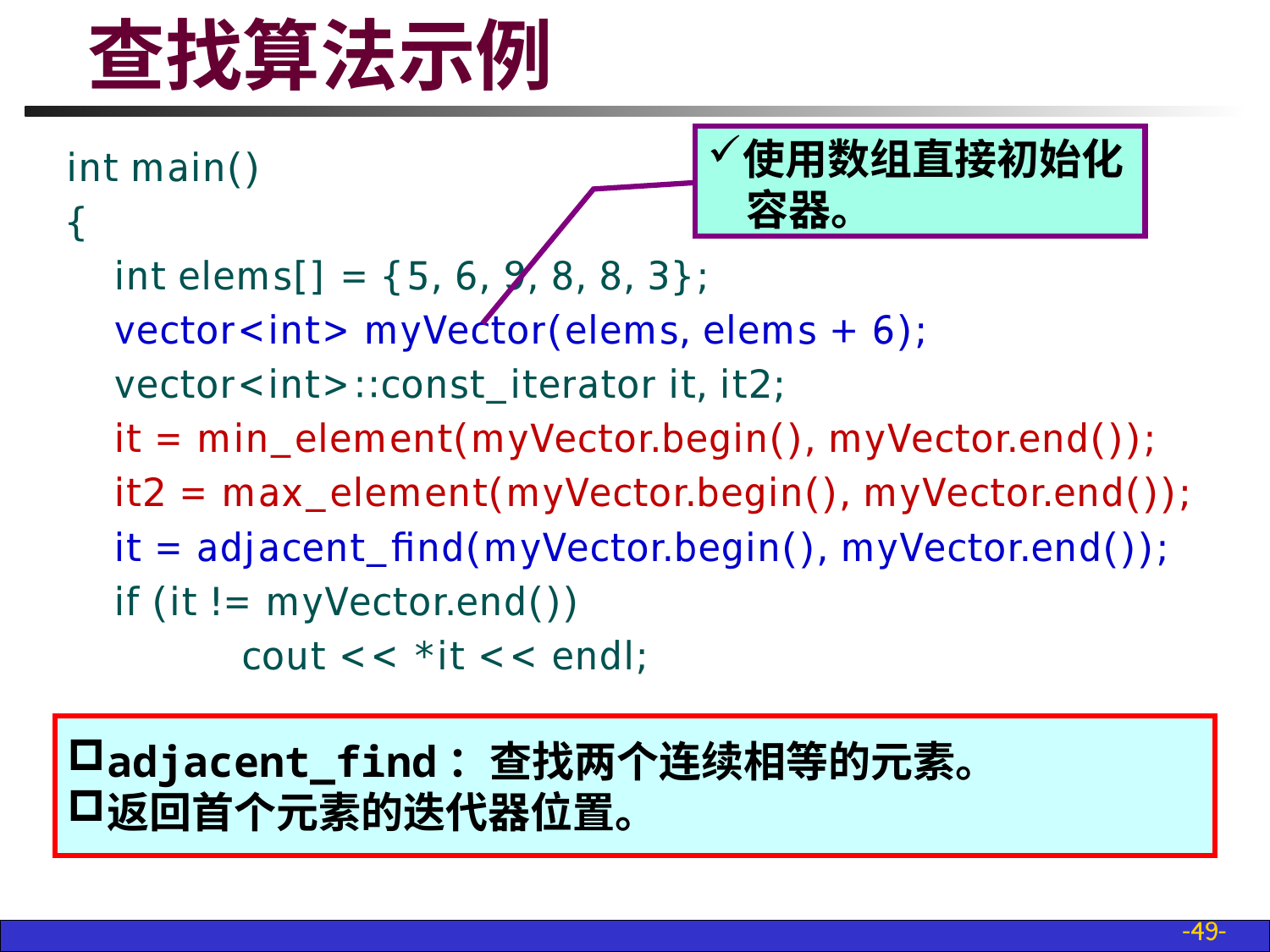

# 查找算法示例
使用数组直接初始化
   容器。
int main()
{
	int elems[] = {5, 6, 9, 8, 8, 3};
	vector<int> myVector(elems, elems + 6);
	vector<int>::const_iterator it, it2;
	it = min_element(myVector.begin(), myVector.end());
	it2 = max_element(myVector.begin(), myVector.end());
	it = adjacent_find(myVector.begin(), myVector.end());
	if (it != myVector.end())
		cout << *it << endl;

adjacent_find：查找两个连续相等的元素。
返回首个元素的迭代器位置。
-49-